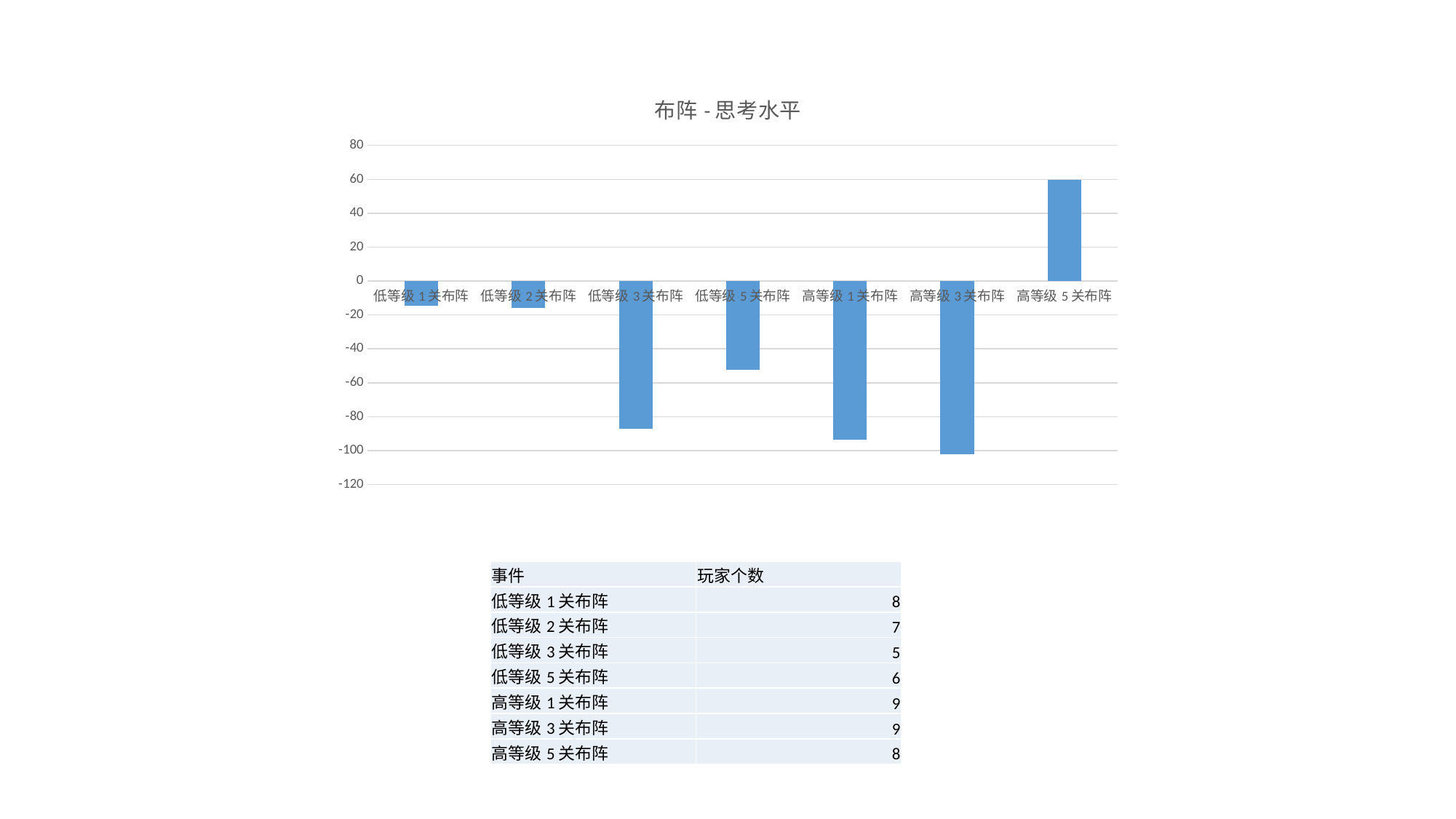

### Chart: 布阵-思考水平

| Category |  |
|---|---|
| 低等级1关布阵 | -14.43971068213657 |
| 低等级2关布阵 | -15.90873450715338 |
| 低等级3关布阵 | -87.33243573326988 |
| 低等级5关布阵 | -52.24657023673278 |
| 高等级1关布阵 | -93.74539810430157 |
| 高等级3关布阵 | -102.04950431881207 |
| 高等级5关布阵 | 59.52962801495582 |
| 事件 | 玩家个数 |
| --- | --- |
| 低等级1关布阵 | 8 |
| 低等级2关布阵 | 7 |
| 低等级3关布阵 | 5 |
| 低等级5关布阵 | 6 |
| 高等级1关布阵 | 9 |
| 高等级3关布阵 | 9 |
| 高等级5关布阵 | 8 |